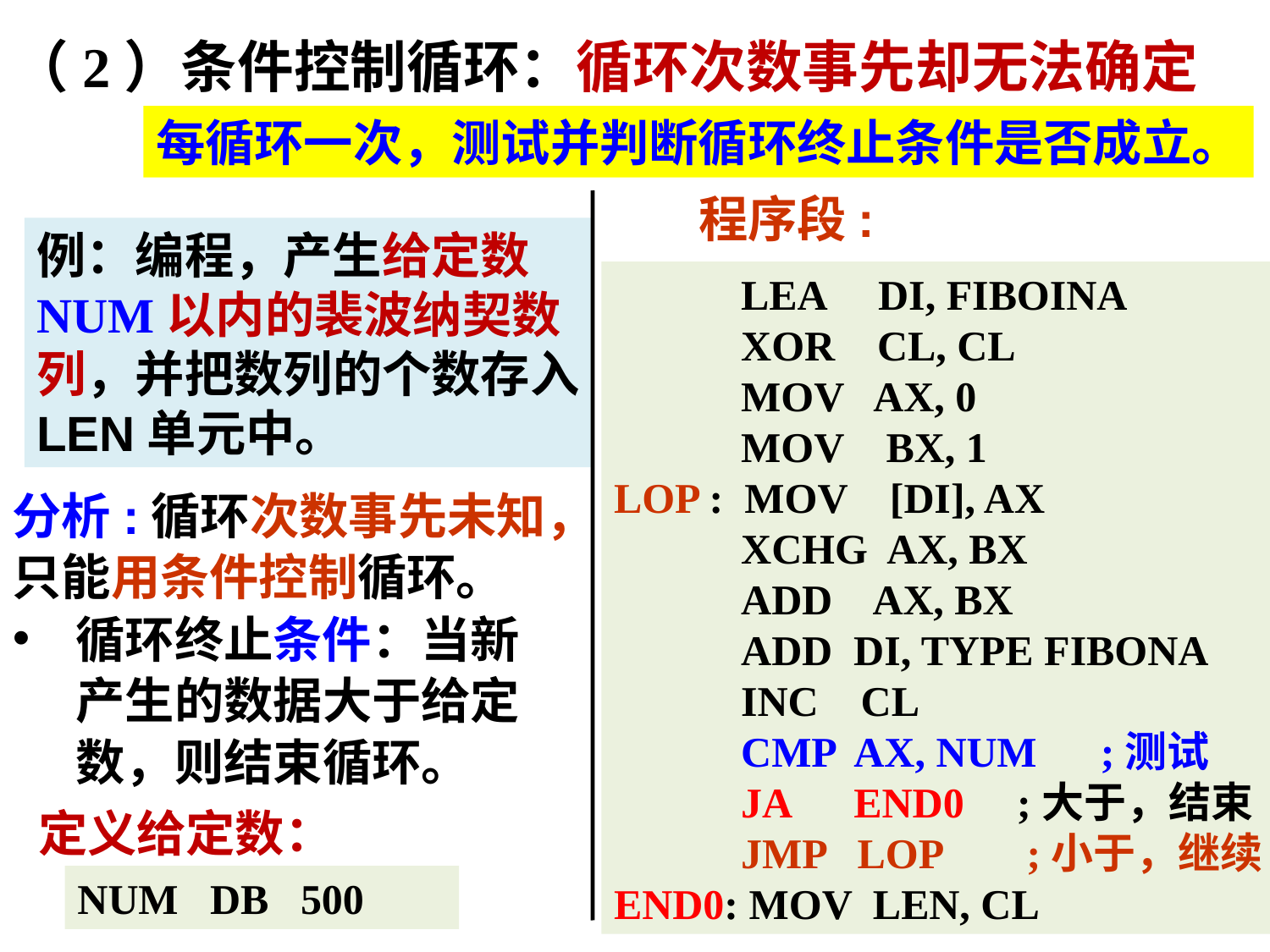

（2）条件控制循环：循环次数事先却无法确定
每循环一次，测试并判断循环终止条件是否成立。
程序段:

例：编程，产生给定数NUM以内的裴波纳契数列，并把数列的个数存入LEN单元中。
	LEA     DI, FIBOINA
	XOR    CL, CL
	MOV   AX, 0
	MOV    BX, 1
LOP :  MOV    [DI], AX
	XCHG  AX, BX
	ADD    AX, BX
	ADD  DI, TYPE FIBONA
	INC    CL
	CMP  AX, NUM      ;测试
	JA      END0     ;大于，结束
	JMP   LOP        ;小于，继续
END0: MOV  LEN, CL
分析:循环次数事先未知，只能用条件控制循环。
循环终止条件：当新产生的数据大于给定数，则结束循环。
定义给定数：
NUM   DB   500
101